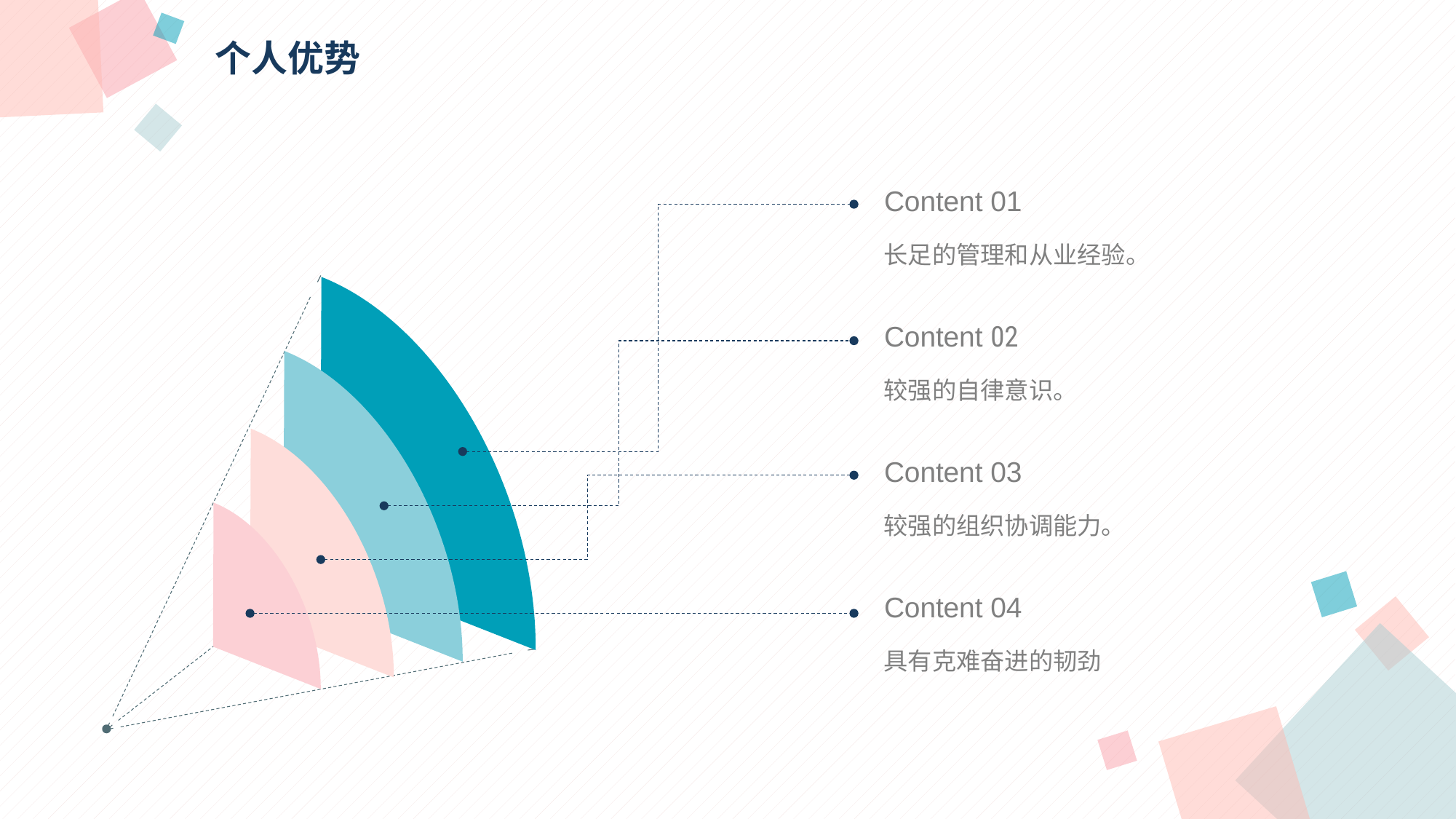

个人优势
Content 01
长足的管理和从业经验。

Content 02
较强的自律意识。
Content 03
较强的组织协调能力。
Content 04
具有克难奋进的韧劲